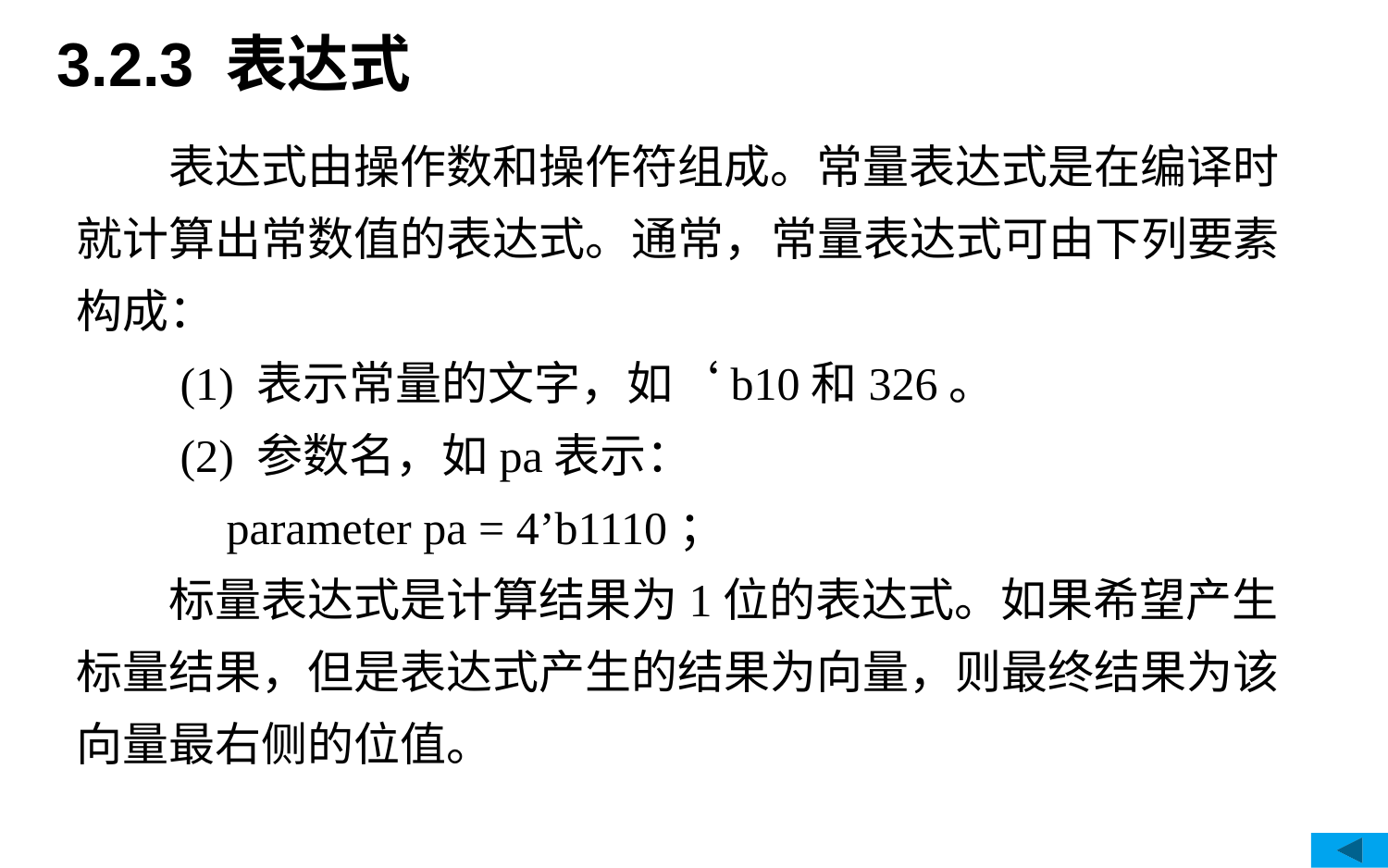

3.2.3 表达式
# 表达式由操作数和操作符组成。常量表达式是在编译时就计算出常数值的表达式。通常，常量表达式可由下列要素构成： 　　(1) 表示常量的文字，如‘b10和326。 　　(2) 参数名，如pa表示： 　　　parameter pa = 4’b1110； 　　标量表达式是计算结果为1位的表达式。如果希望产生标量结果，但是表达式产生的结果为向量，则最终结果为该向量最右侧的位值。